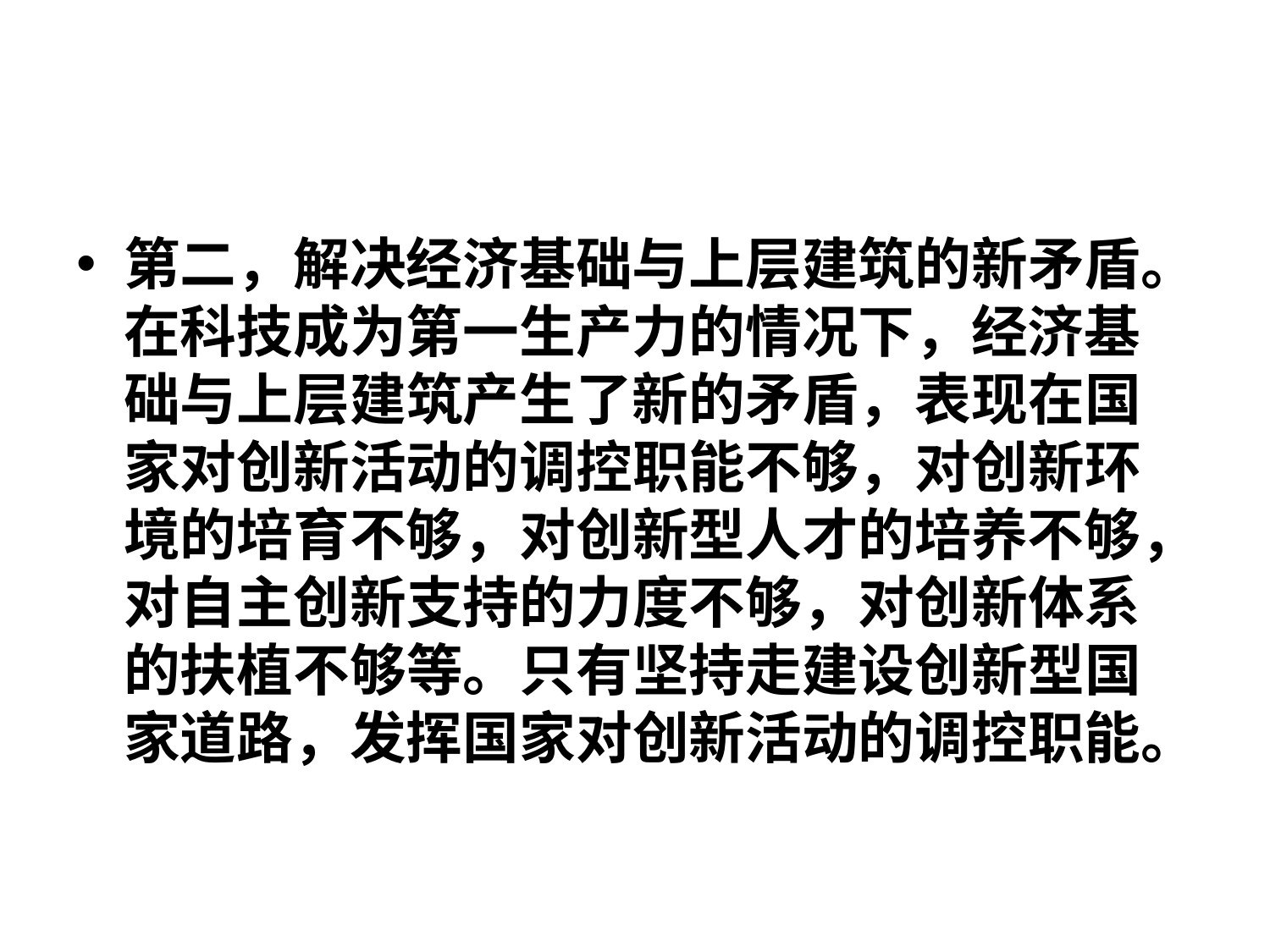

#
第二，解决经济基础与上层建筑的新矛盾。在科技成为第一生产力的情况下，经济基础与上层建筑产生了新的矛盾，表现在国家对创新活动的调控职能不够，对创新环境的培育不够，对创新型人才的培养不够，对自主创新支持的力度不够，对创新体系的扶植不够等。只有坚持走建设创新型国家道路，发挥国家对创新活动的调控职能。